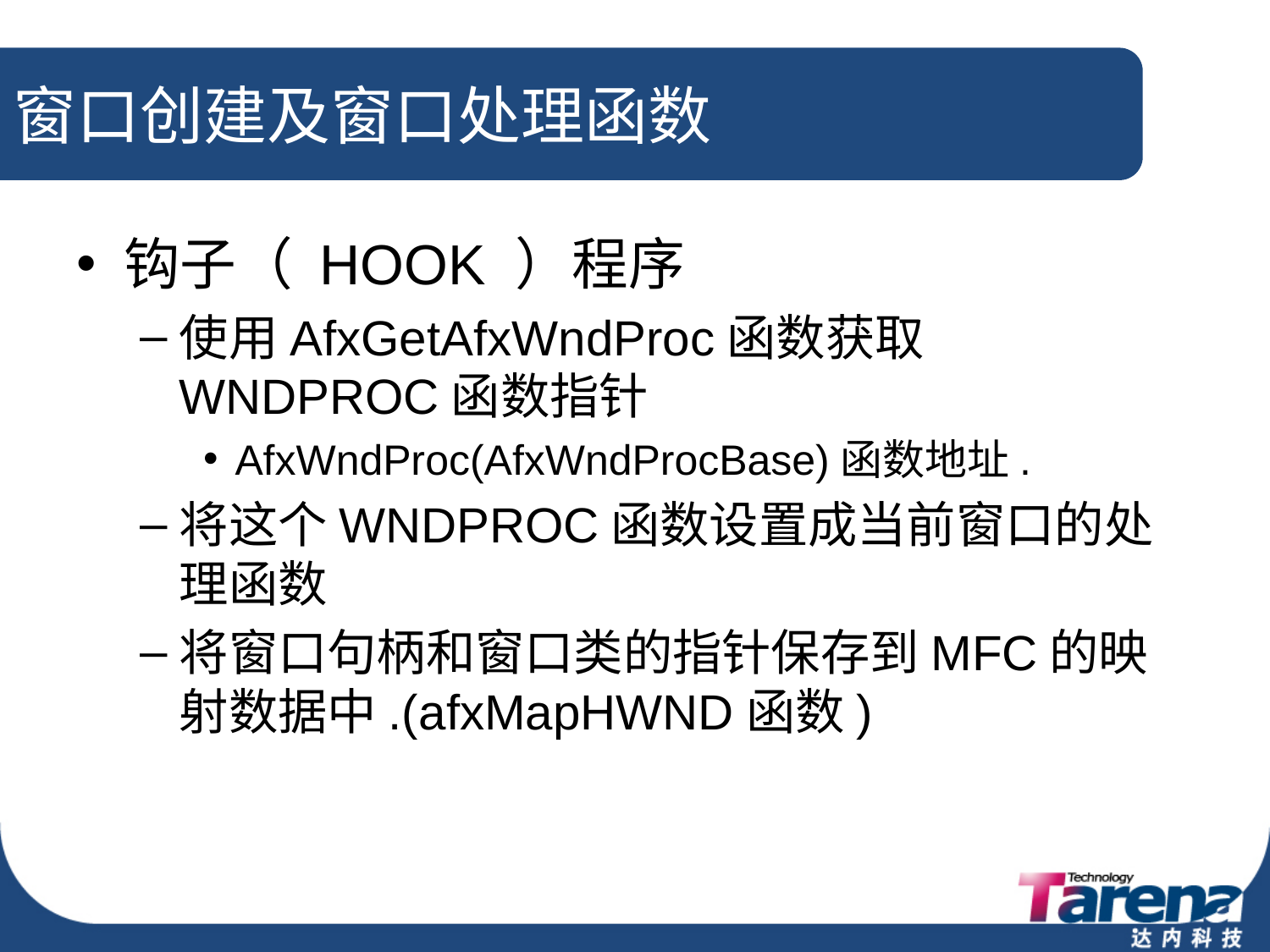

# 窗口创建及窗口处理函数
钩子（ HOOK ）程序
使用AfxGetAfxWndProc函数获取WNDPROC函数指针
AfxWndProc(AfxWndProcBase)函数地址.
将这个WNDPROC函数设置成当前窗口的处理函数
将窗口句柄和窗口类的指针保存到MFC的映射数据中.(afxMapHWND函数)